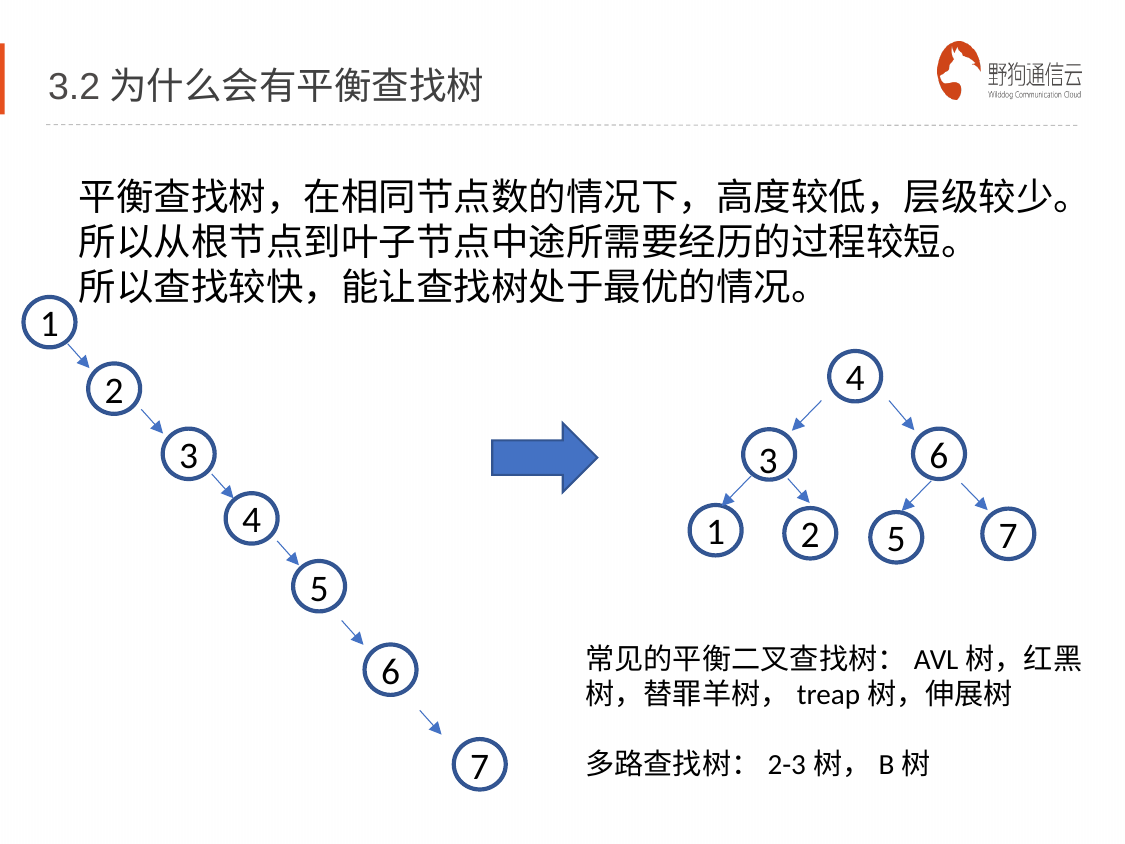

# 3.2为什么会有平衡查找树
平衡查找树，在相同节点数的情况下，高度较低，层级较少。
所以从根节点到叶子节点中途所需要经历的过程较短。
所以查找较快，能让查找树处于最优的情况。
1

4

2

3
6

3

4

1
2
7

5

5

常见的平衡二叉查找树：AVL树，红黑树，替罪羊树，treap树，伸展树

多路查找树：2-3树，B树

6

7